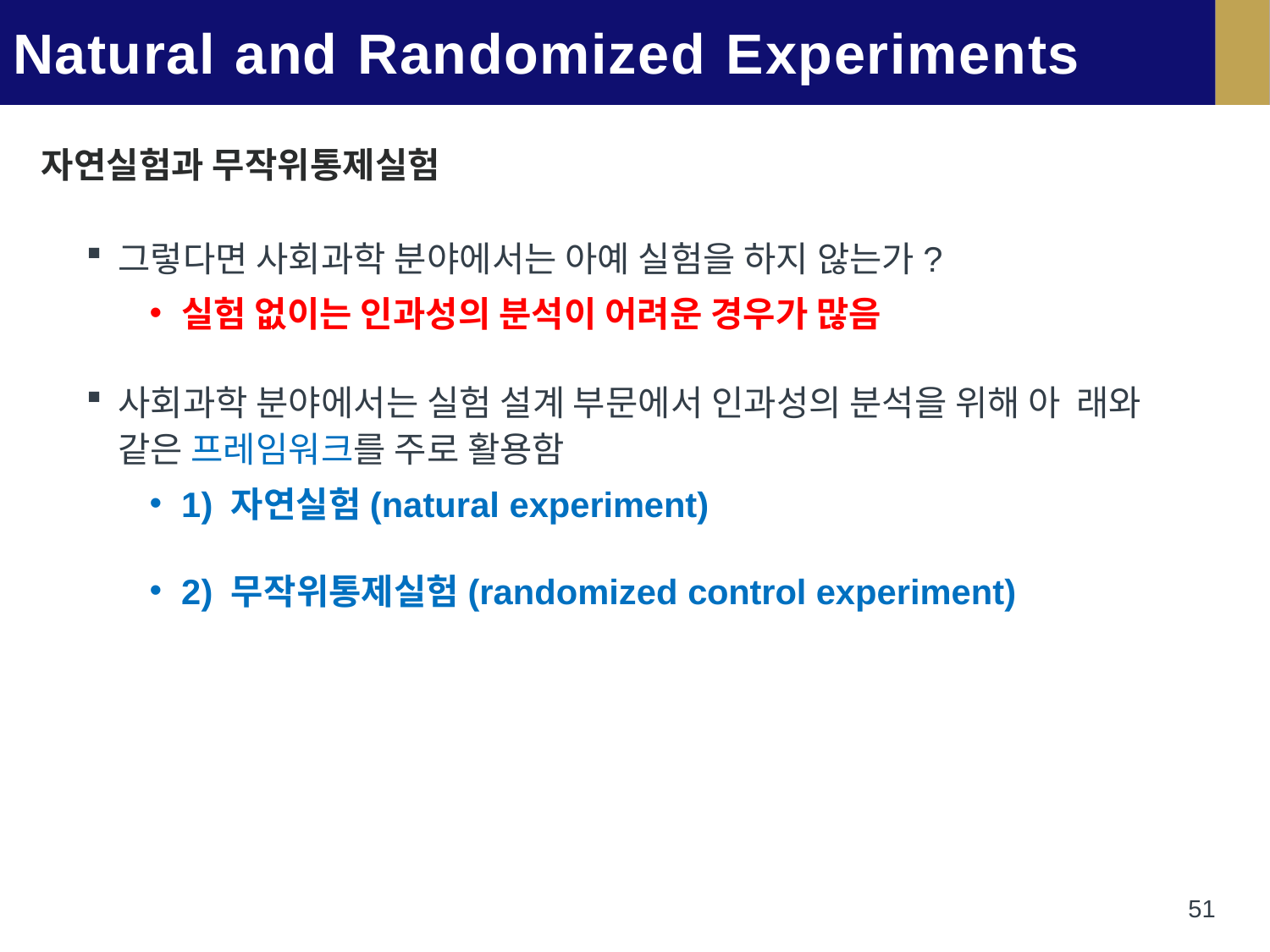

# Natural and Randomized Experiments
자연실험과 무작위통제실험

그렇다면 사회과학 분야에서는 아예 실험을 하지 않는가?
실험 없이는 인과성의 분석이 어려운 경우가 많음

사회과학 분야에서는 실험 설계 부문에서 인과성의 분석을 위해 아  래와 같은 프레임워크를 주로 활용함
1) 자연실험(natural experiment)

2) 무작위통제실험(randomized control experiment)
51